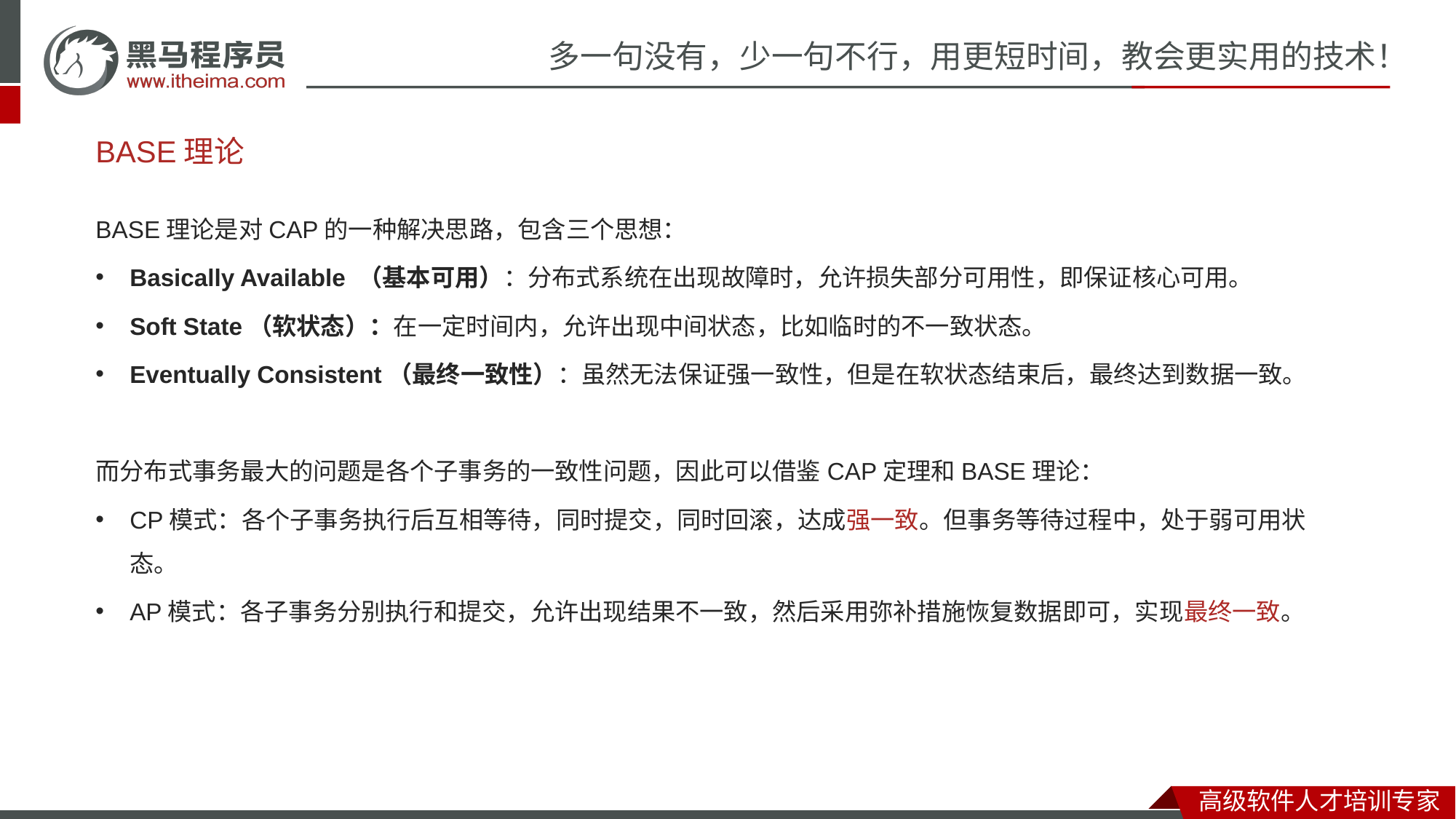

# BASE理论
BASE理论是对CAP的一种解决思路，包含三个思想：
Basically Available （基本可用）：分布式系统在出现故障时，允许损失部分可用性，即保证核心可用。
Soft State（软状态）：在一定时间内，允许出现中间状态，比如临时的不一致状态。
Eventually Consistent（最终一致性）：虽然无法保证强一致性，但是在软状态结束后，最终达到数据一致。

而分布式事务最大的问题是各个子事务的一致性问题，因此可以借鉴CAP定理和BASE理论：
CP模式：各个子事务执行后互相等待，同时提交，同时回滚，达成强一致。但事务等待过程中，处于弱可用状态。
AP模式：各子事务分别执行和提交，允许出现结果不一致，然后采用弥补措施恢复数据即可，实现最终一致。